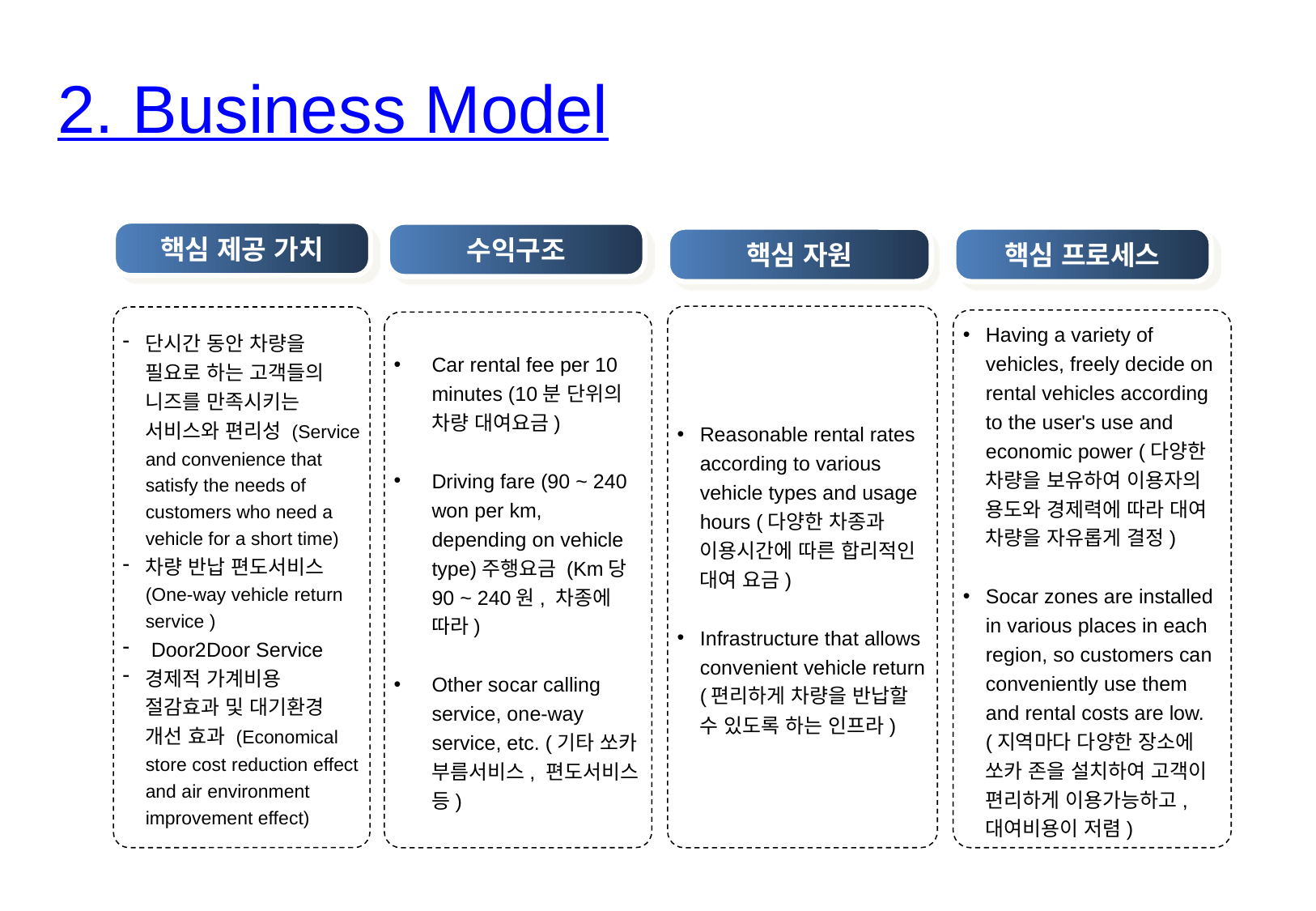

2. Business Model
핵심 제공 가치
수익구조
핵심 자원
핵심 프로세스
Reasonable rental rates according to various vehicle types and usage hours (다양한 차종과 이용시간에 따른 합리적인 대여 요금)

Infrastructure that allows convenient vehicle return (편리하게 차량을 반납할 수 있도록 하는 인프라)
단시간 동안 차량을 필요로 하는 고객들의 니즈를 만족시키는 서비스와 편리성 (Service and convenience that satisfy the needs of customers who need a vehicle for a short time)
차량 반납 편도서비스 (One-way vehicle return service )
 Door2Door Service
경제적 가계비용 절감효과 및 대기환경 개선 효과 (Economical store cost reduction effect and air environment improvement effect)
Having a variety of vehicles, freely decide on rental vehicles according to the user's use and economic power (다양한 차량을 보유하여 이용자의 용도와 경제력에 따라 대여 차량을 자유롭게 결정)

Socar zones are installed in various places in each region, so customers can conveniently use them and rental costs are low. (지역마다 다양한 장소에 쏘카 존을 설치하여 고객이 편리하게 이용가능하고, 대여비용이 저렴)
Car rental fee per 10 minutes (10분 단위의 차량 대여요금)

Driving fare (90 ~ 240 won per km, depending on vehicle type)주행요금 (Km당 90 ~ 240원, 차종에 따라)

Other socar calling service, one-way service, etc. (기타 쏘카 부름서비스, 편도서비스 등)